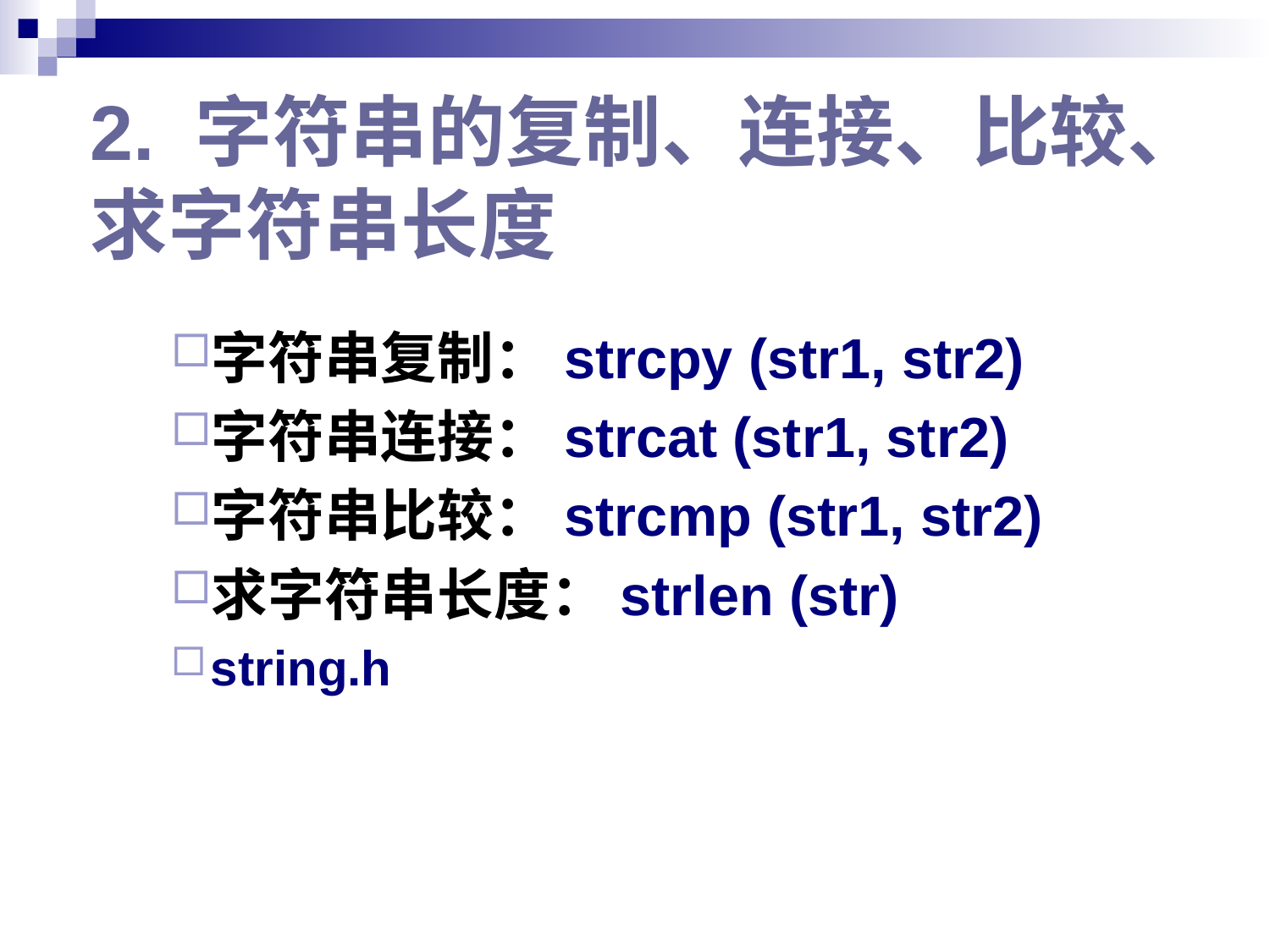

# 2. 字符串的复制、连接、比较、 求字符串长度
字符串复制：strcpy (str1, str2)
字符串连接：strcat (str1, str2)
字符串比较：strcmp (str1, str2)
求字符串长度：strlen (str)
string.h